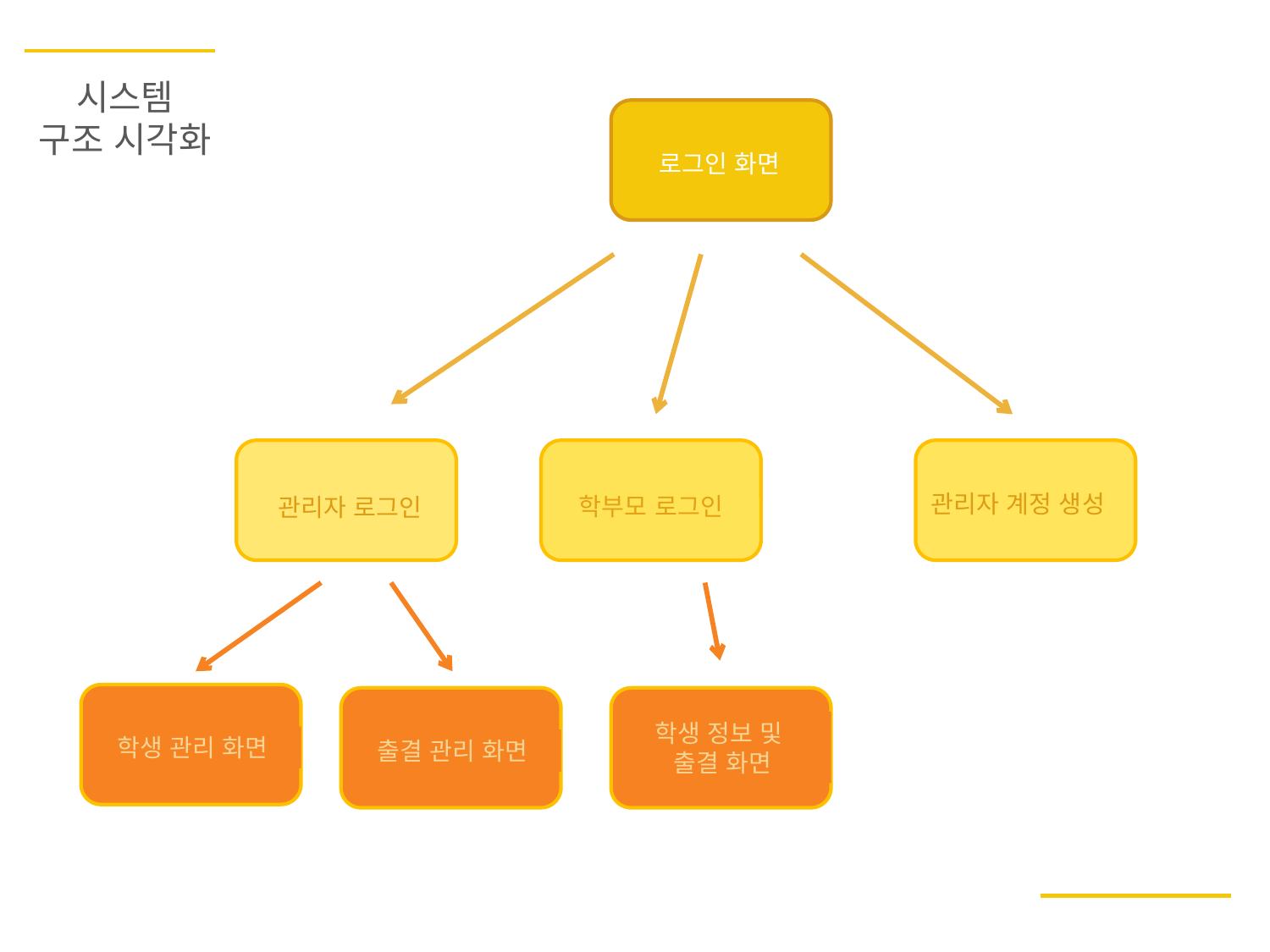

시스템
구조 시각화

로그인 화면

관리자 로그인

학부모 로그인

관리자 계정 생성

학생 관리 화면

출결 관리 화면

학생 정보 및
출결 화면